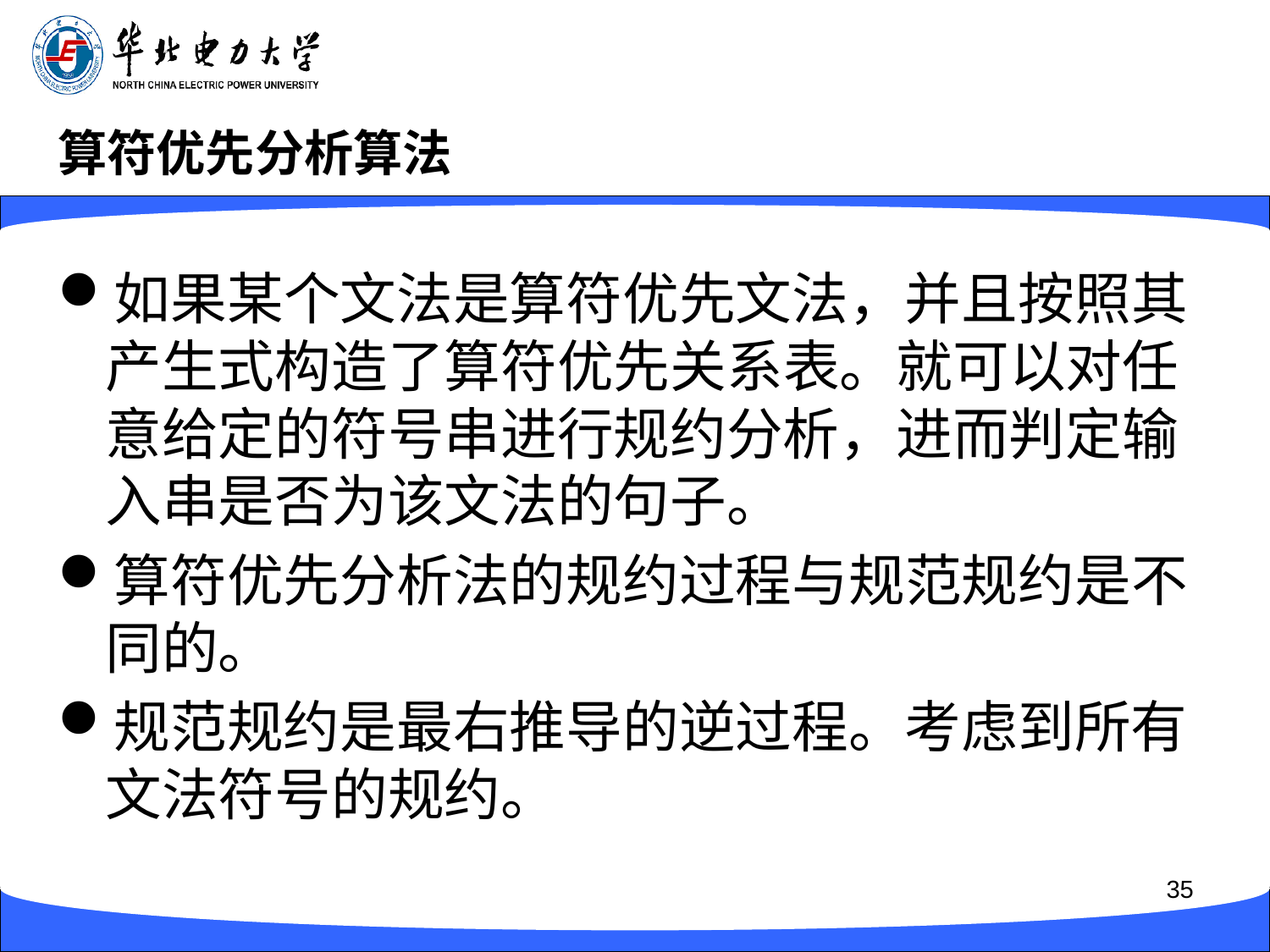

# 算符优先分析算法
如果某个文法是算符优先文法，并且按照其产生式构造了算符优先关系表。就可以对任意给定的符号串进行规约分析，进而判定输入串是否为该文法的句子。
算符优先分析法的规约过程与规范规约是不同的。
规范规约是最右推导的逆过程。考虑到所有文法符号的规约。
35